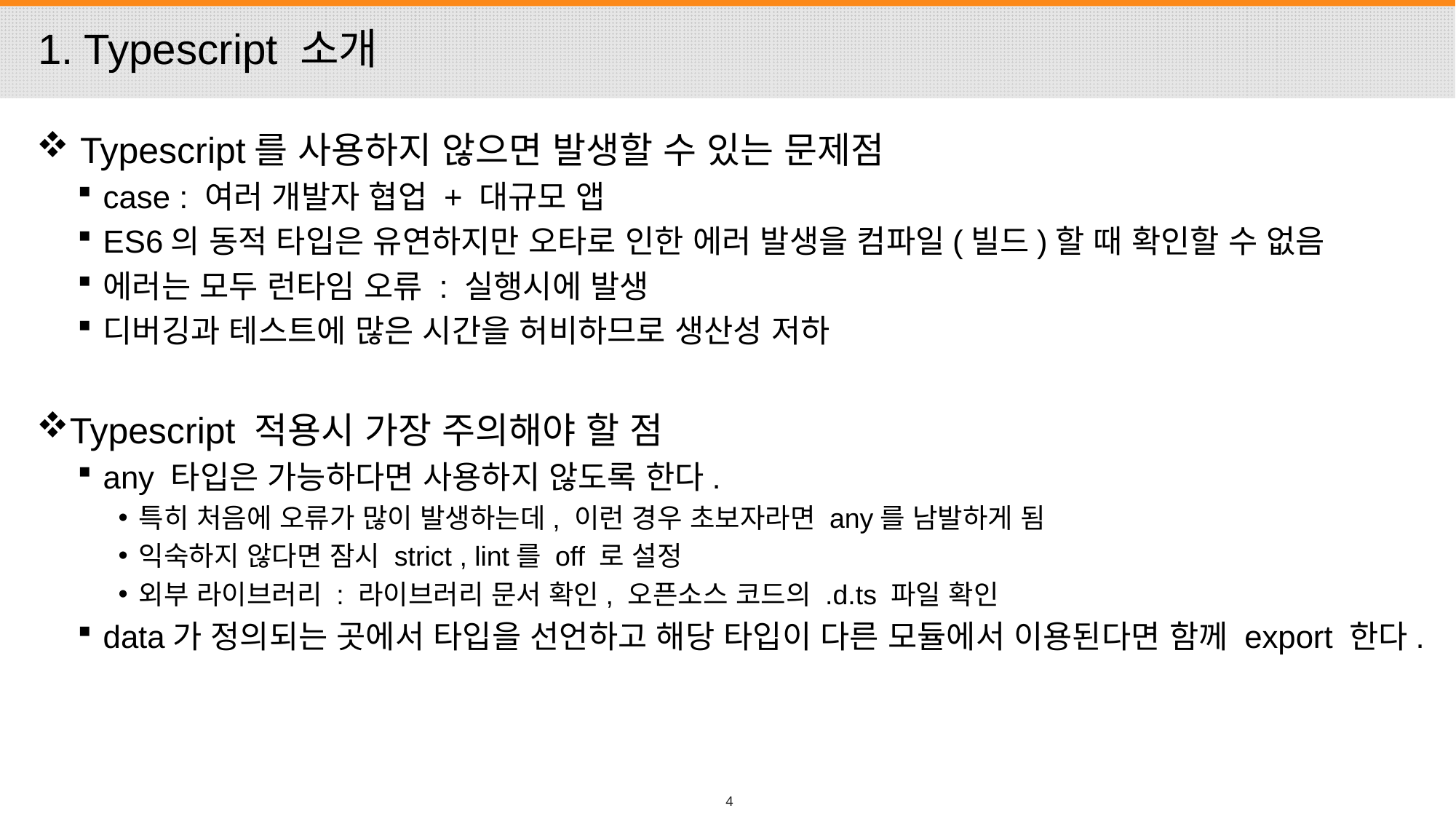

# 1. Typescript 소개
 Typescript를 사용하지 않으면 발생할 수 있는 문제점
case : 여러 개발자 협업 + 대규모 앱
ES6의 동적 타입은 유연하지만 오타로 인한 에러 발생을 컴파일(빌드)할 때 확인할 수 없음
에러는 모두 런타임 오류 : 실행시에 발생
디버깅과 테스트에 많은 시간을 허비하므로 생산성 저하

Typescript 적용시 가장 주의해야 할 점
any 타입은 가능하다면 사용하지 않도록 한다.
특히 처음에 오류가 많이 발생하는데, 이런 경우 초보자라면 any를 남발하게 됨
익숙하지 않다면 잠시 strict , lint를 off 로 설정
외부 라이브러리 : 라이브러리 문서 확인, 오픈소스 코드의 .d.ts 파일 확인
data가 정의되는 곳에서 타입을 선언하고 해당 타입이 다른 모듈에서 이용된다면 함께 export 한다.